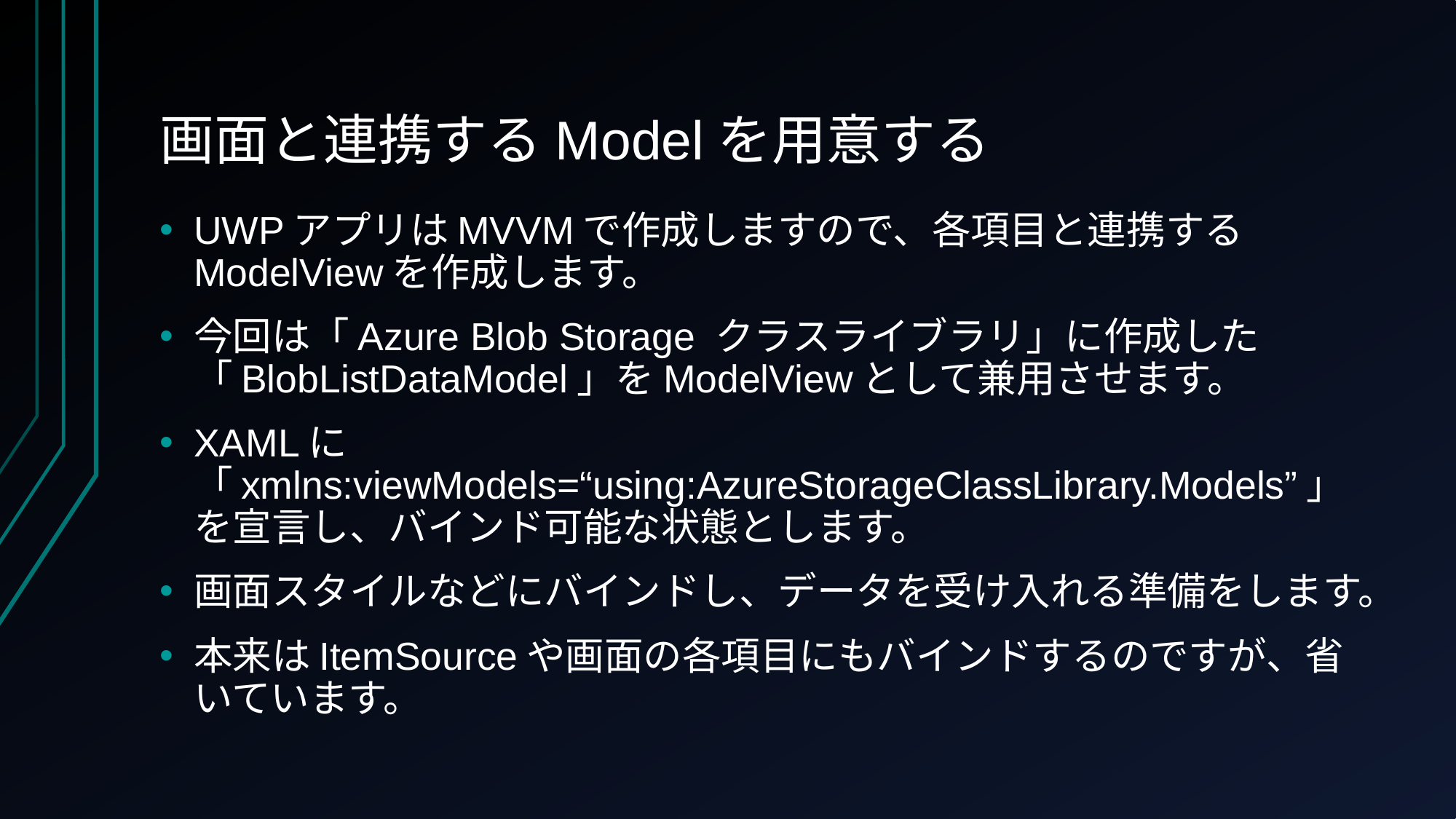

# 画面と連携するModelを用意する
UWPアプリはMVVMで作成しますので、各項目と連携するModelViewを作成します。
今回は「Azure Blob Storage クラスライブラリ」に作成した「BlobListDataModel」をModelViewとして兼用させます。
XAMLに「xmlns:viewModels=“using:AzureStorageClassLibrary.Models”」を宣言し、バインド可能な状態とします。
画面スタイルなどにバインドし、データを受け入れる準備をします。
本来はItemSourceや画面の各項目にもバインドするのですが、省いています。